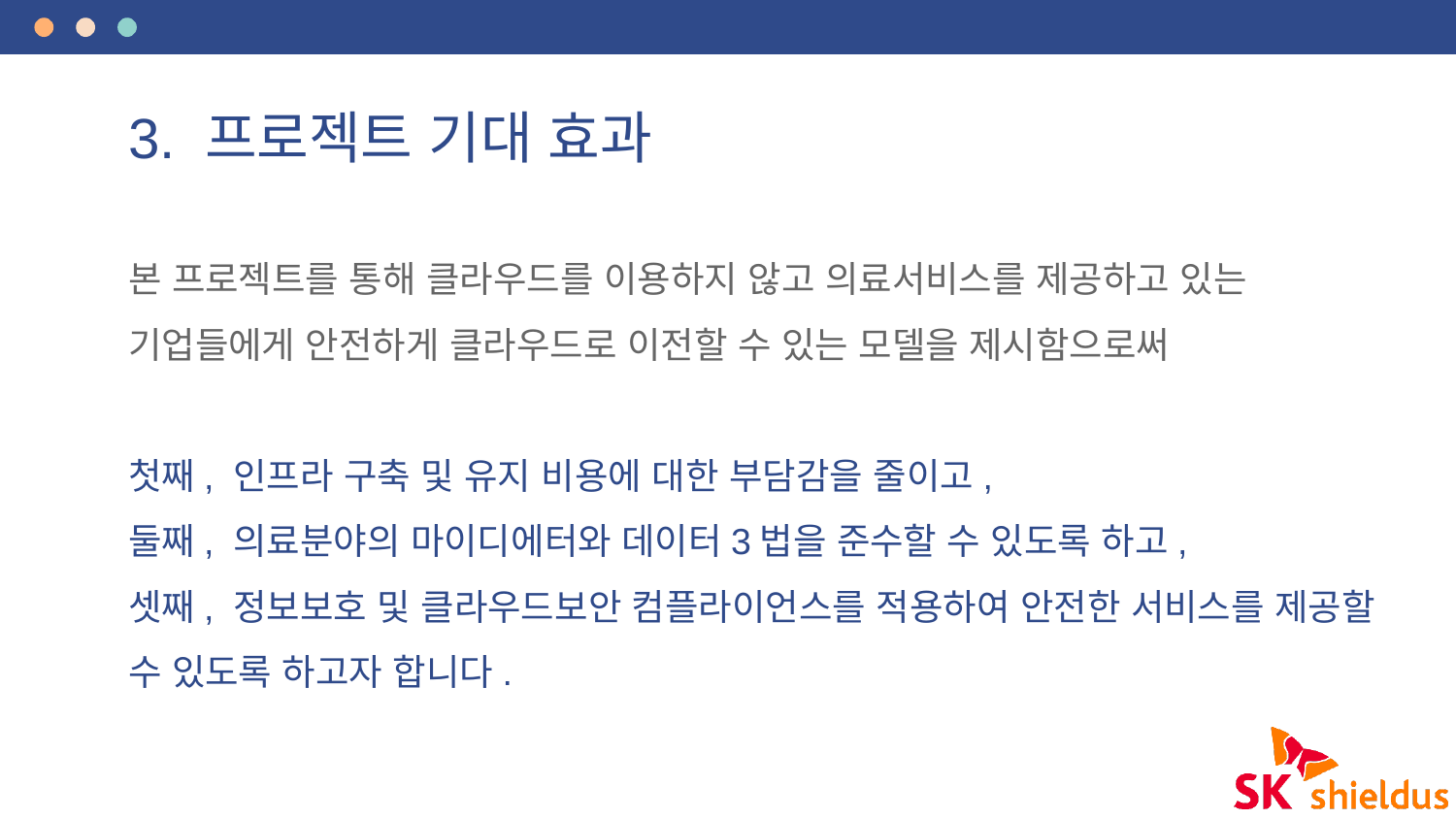

# 3. 프로젝트 기대 효과
본 프로젝트를 통해 클라우드를 이용하지 않고 의료서비스를 제공하고 있는 기업들에게 안전하게 클라우드로 이전할 수 있는 모델을 제시함으로써
첫째, 인프라 구축 및 유지 비용에 대한 부담감을 줄이고,
둘째, 의료분야의 마이디에터와 데이터3법을 준수할 수 있도록 하고,
셋째, 정보보호 및 클라우드보안 컴플라이언스를 적용하여 안전한 서비스를 제공할 수 있도록 하고자 합니다.